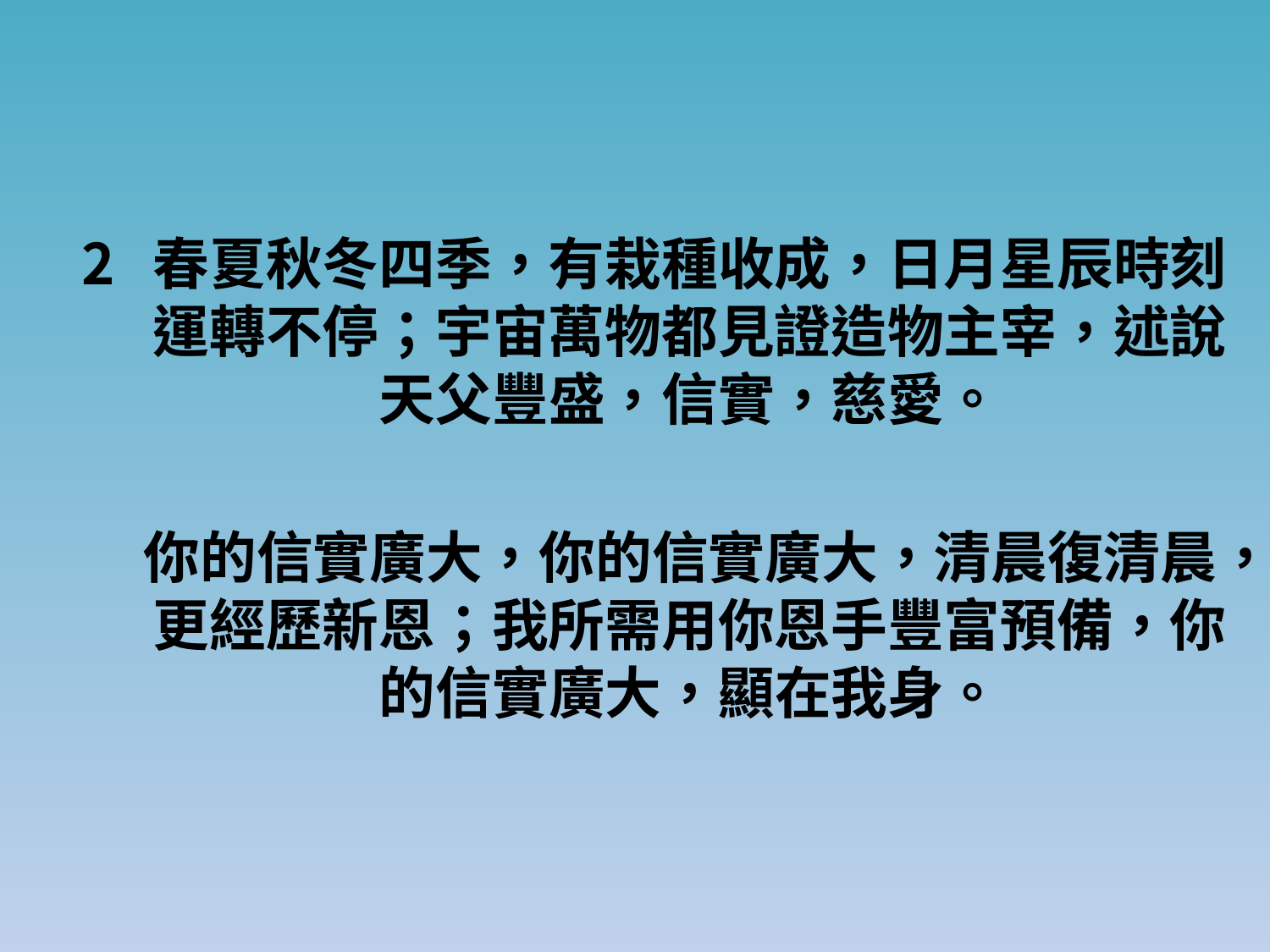

#
春夏秋冬四季，有栽種收成，日月星辰時刻運轉不停；宇宙萬物都見證造物主宰，述說天父豐盛，信實，慈愛。

   你的信實廣大，你的信實廣大，清晨復清晨，更經歷新恩；我所需用你恩手豐富預備，你的信實廣大，顯在我身。